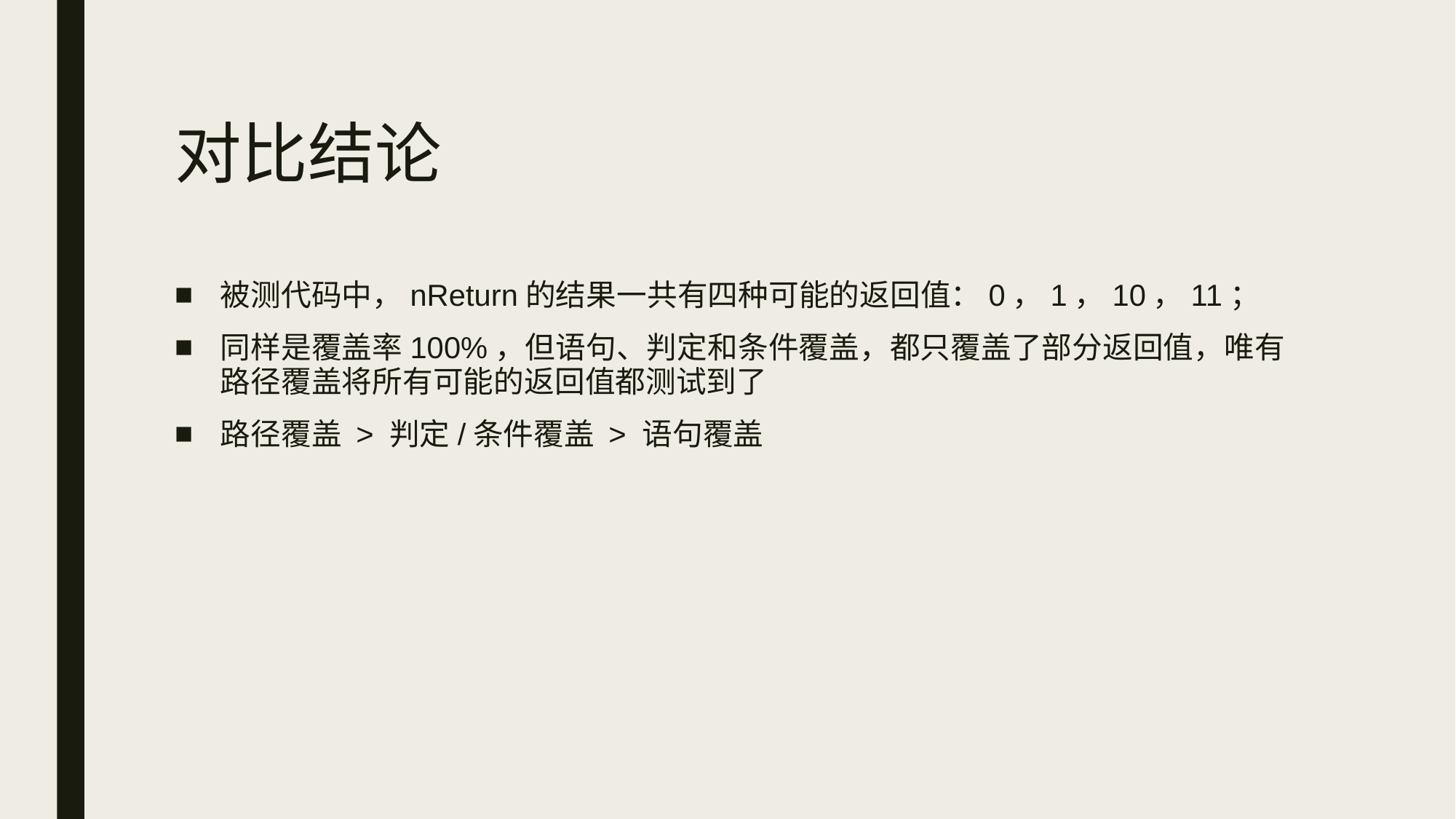

# 对比结论
被测代码中，nReturn的结果一共有四种可能的返回值：0，1，10，11；
同样是覆盖率100%，但语句、判定和条件覆盖，都只覆盖了部分返回值，唯有路径覆盖将所有可能的返回值都测试到了
路径覆盖 > 判定/条件覆盖 > 语句覆盖